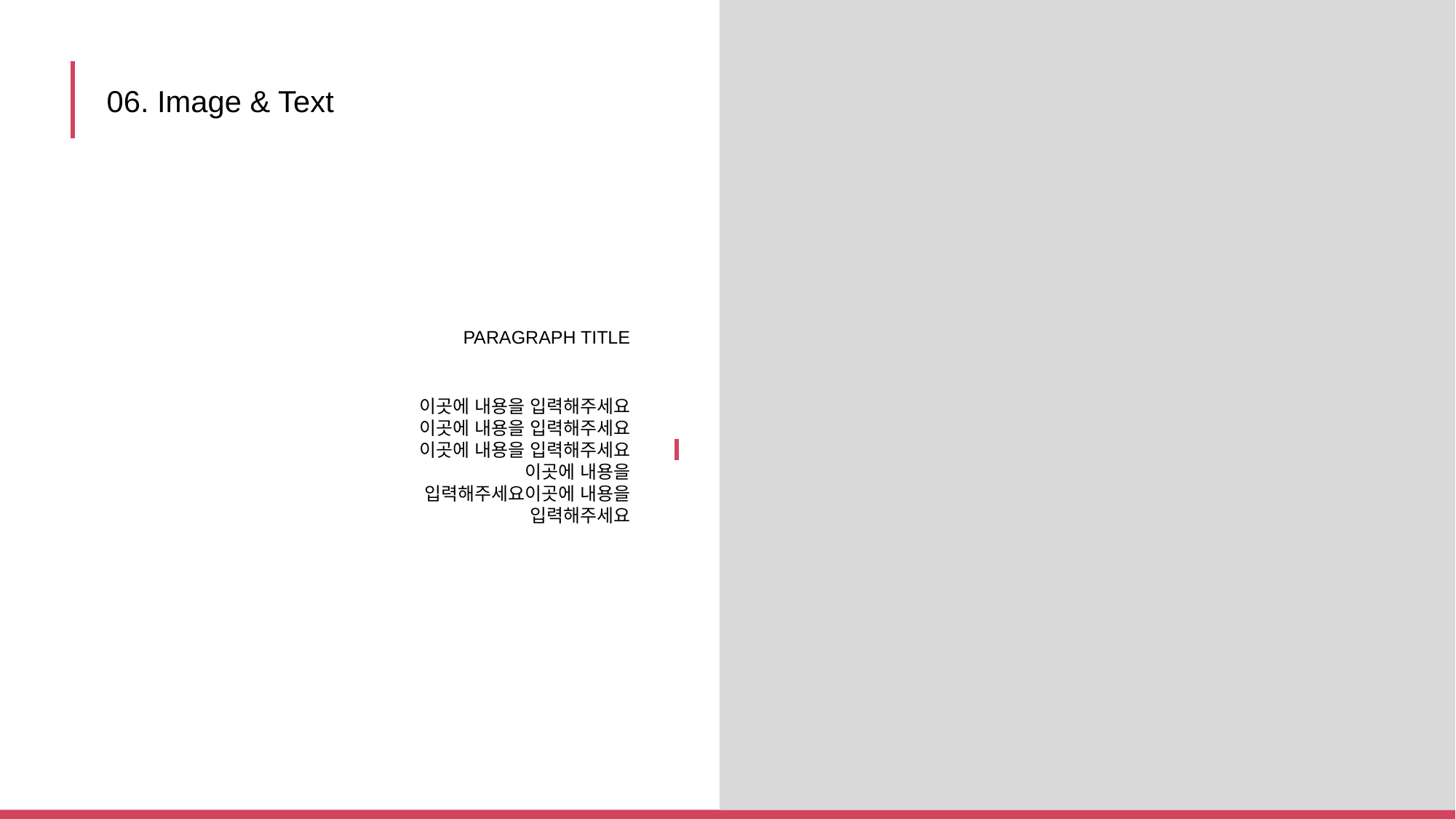

06. Image & Text
PARAGRAPH TITLE
이곳에 내용을 입력해주세요
이곳에 내용을 입력해주세요
이곳에 내용을 입력해주세요
이곳에 내용을 입력해주세요이곳에 내용을 입력해주세요